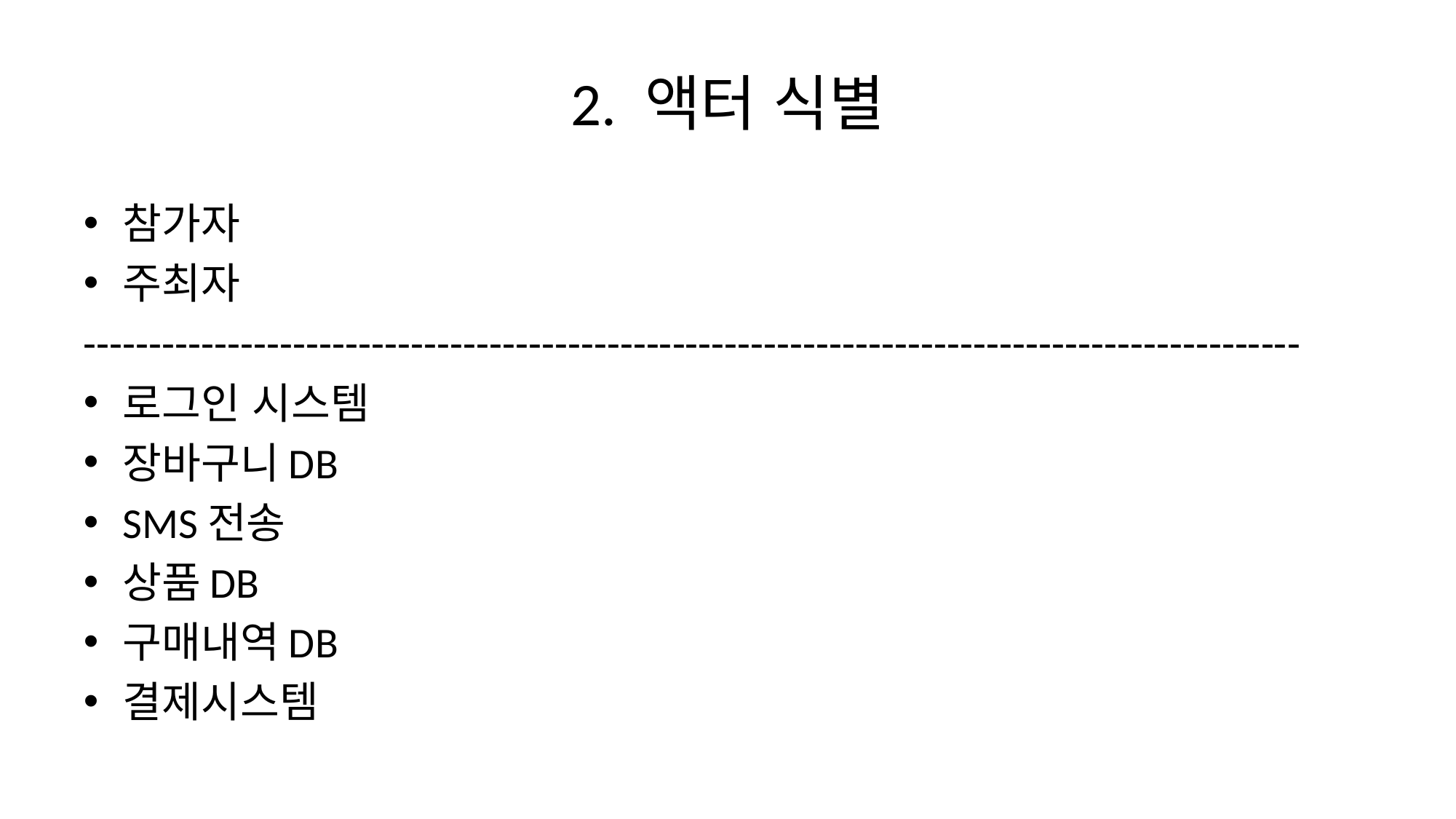

# 2. 액터 식별
참가자
주최자
---------------------------------------------------------------------------------------------
로그인 시스템
장바구니DB
SMS전송
상품DB
구매내역DB
결제시스템